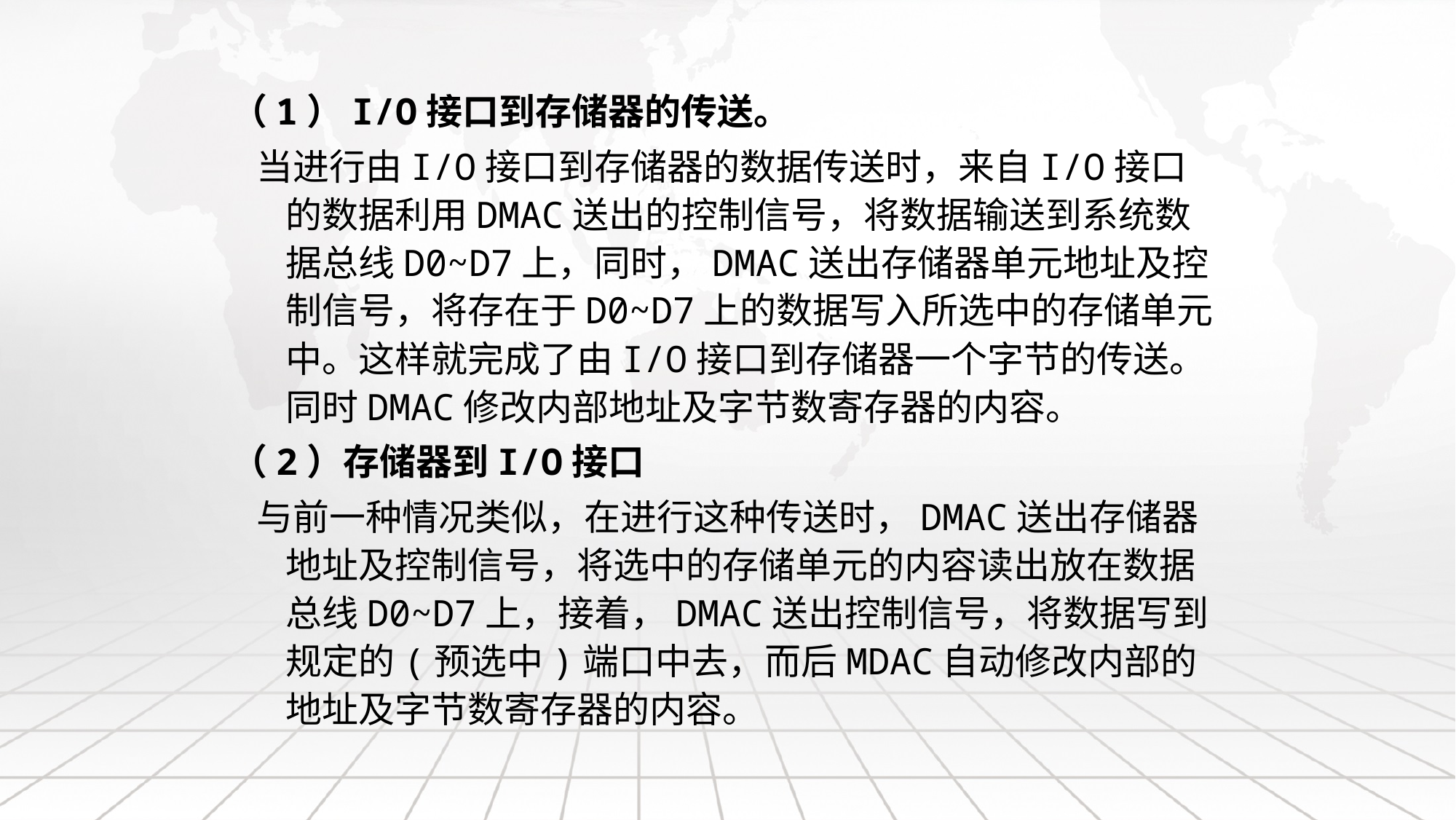

（1）I/O接口到存储器的传送。
  当进行由I/O接口到存储器的数据传送时，来自I/O接口的数据利用DMAC送出的控制信号，将数据输送到系统数据总线D0~D7上，同时，DMAC送出存储器单元地址及控制信号，将存在于D0~D7上的数据写入所选中的存储单元中。这样就完成了由I/O接口到存储器一个字节的传送。同时DMAC修改内部地址及字节数寄存器的内容。
（2）存储器到I/O接口
  与前一种情况类似，在进行这种传送时，DMAC送出存储器地址及控制信号，将选中的存储单元的内容读出放在数据总线D0~D7上，接着，DMAC送出控制信号，将数据写到规定的(预选中)端口中去，而后MDAC自动修改内部的地址及字节数寄存器的内容。